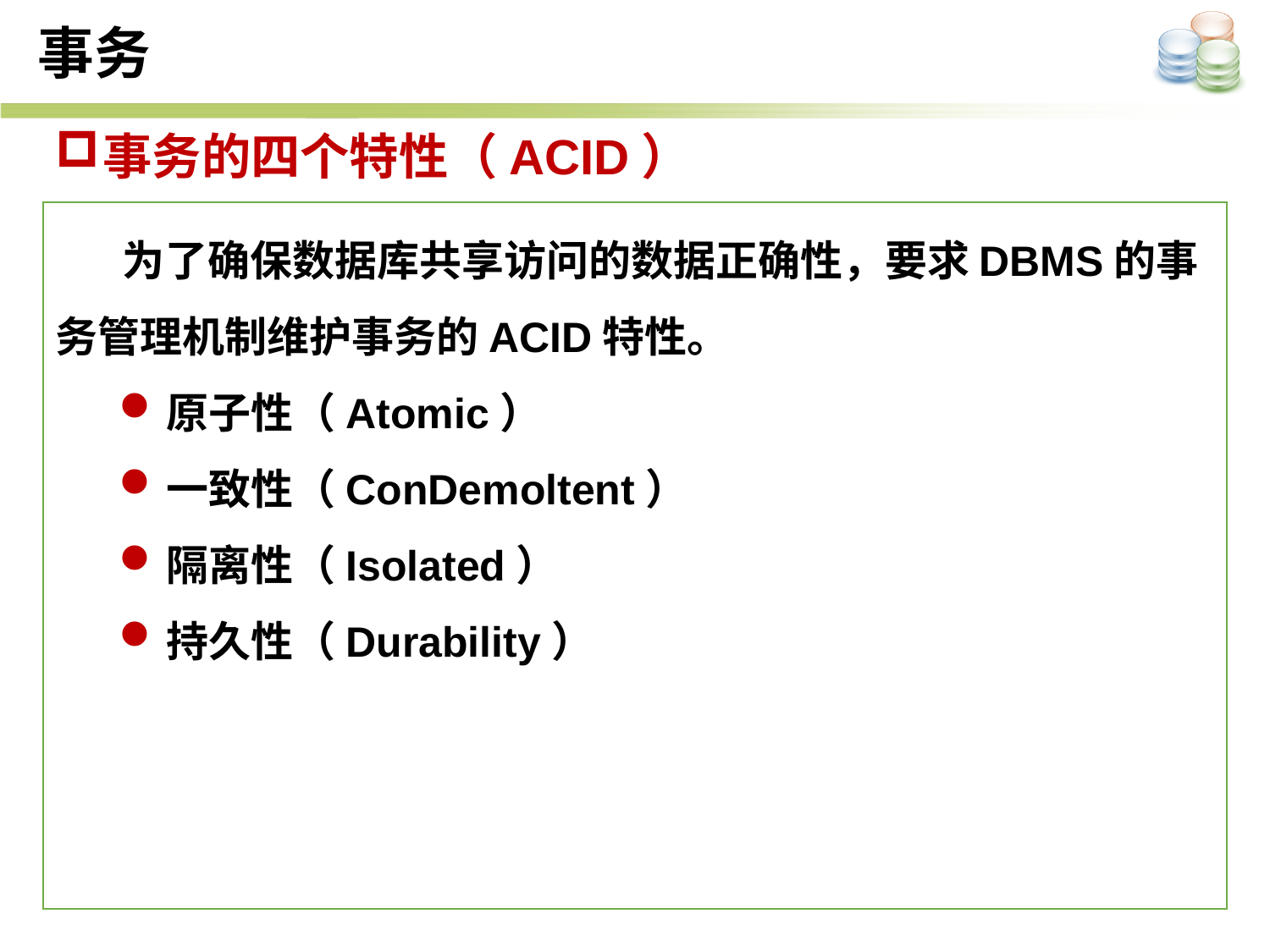

事务
事务的四个特性（ACID）
      为了确保数据库共享访问的数据正确性，要求DBMS的事务管理机制维护事务的ACID特性。
原子性（Atomic）
一致性（ConDemoltent）
隔离性（Isolated）
持久性（Durability）

10